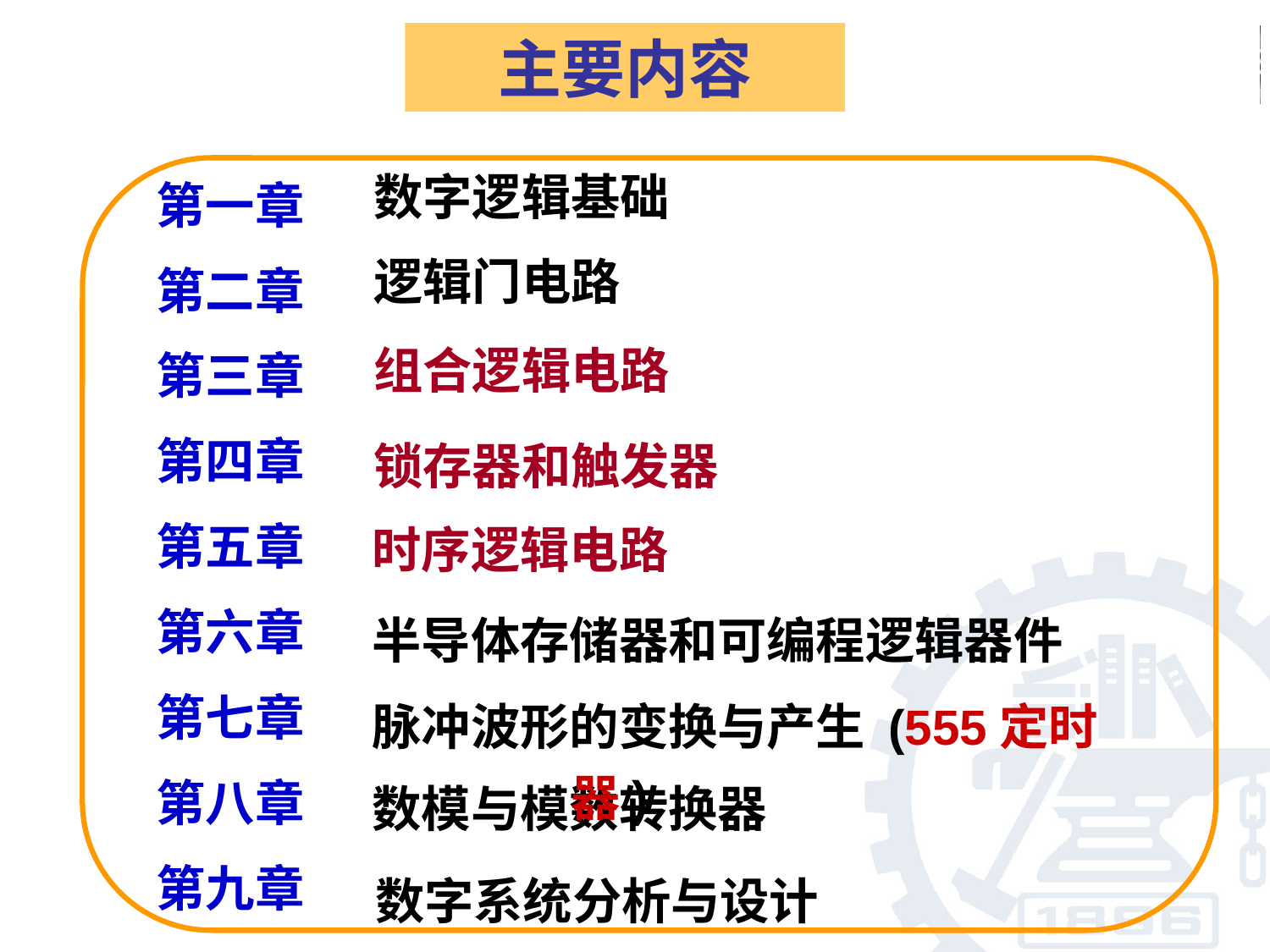

主要内容

第一章
第二章
第三章
第四章
第五章
第六章
第七章
第八章
第九章
数字逻辑基础
逻辑门电路
组合逻辑电路
锁存器和触发器
时序逻辑电路
半导体存储器和可编程逻辑器件
脉冲波形的变换与产生 (555定时器)
数模与模数转换器
数字系统分析与设计